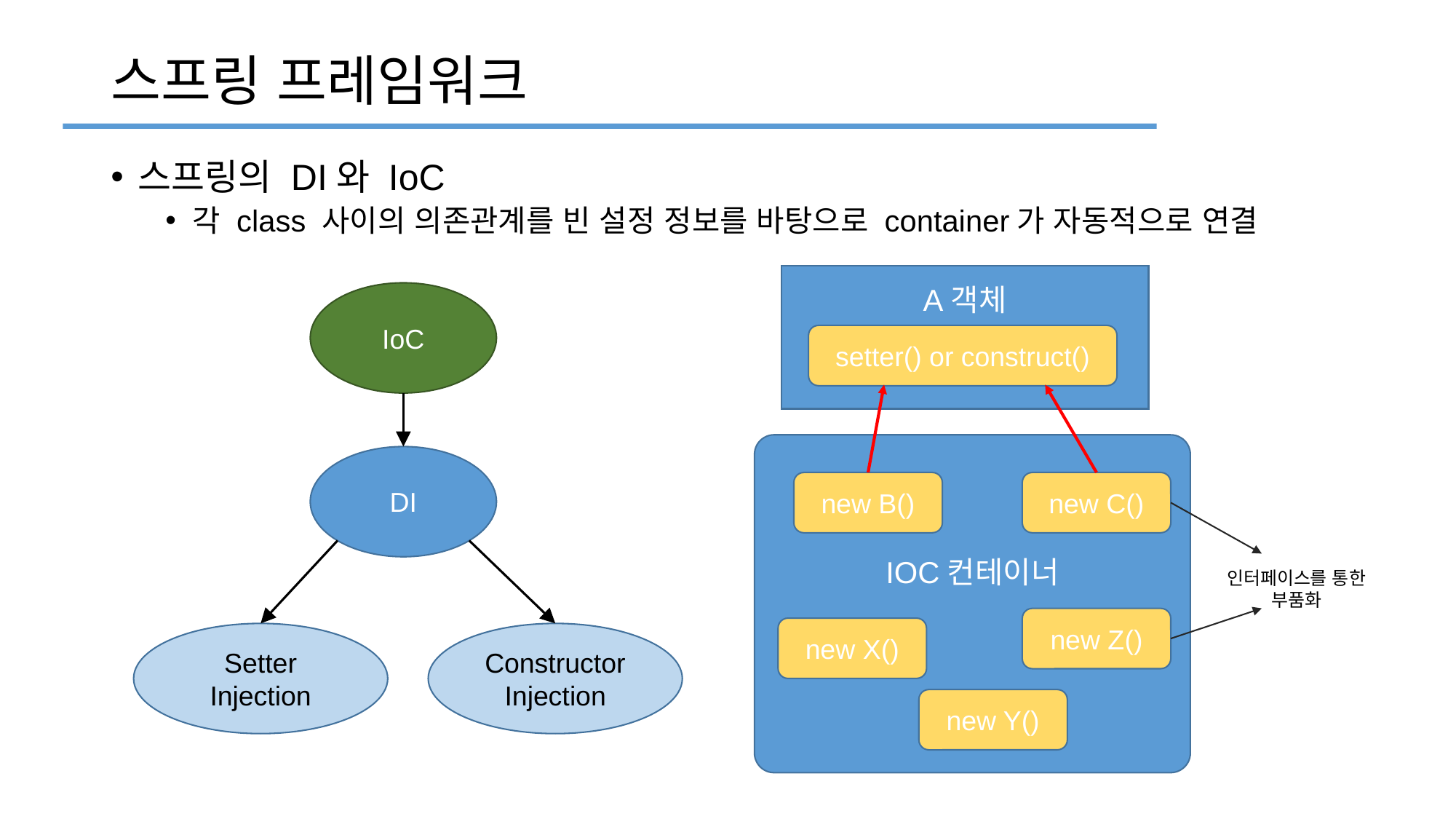

# 스프링 프레임워크
스프링의 DI와 IoC
각 class 사이의 의존관계를 빈 설정 정보를 바탕으로 container가 자동적으로 연결
A객체

IoC
setter() or construct()

DI
new B()
new C()
IOC컨테이너
인터페이스를 통한 부품화
new Z()
new X()
Setter Injection
Constructor Injection
new Y()